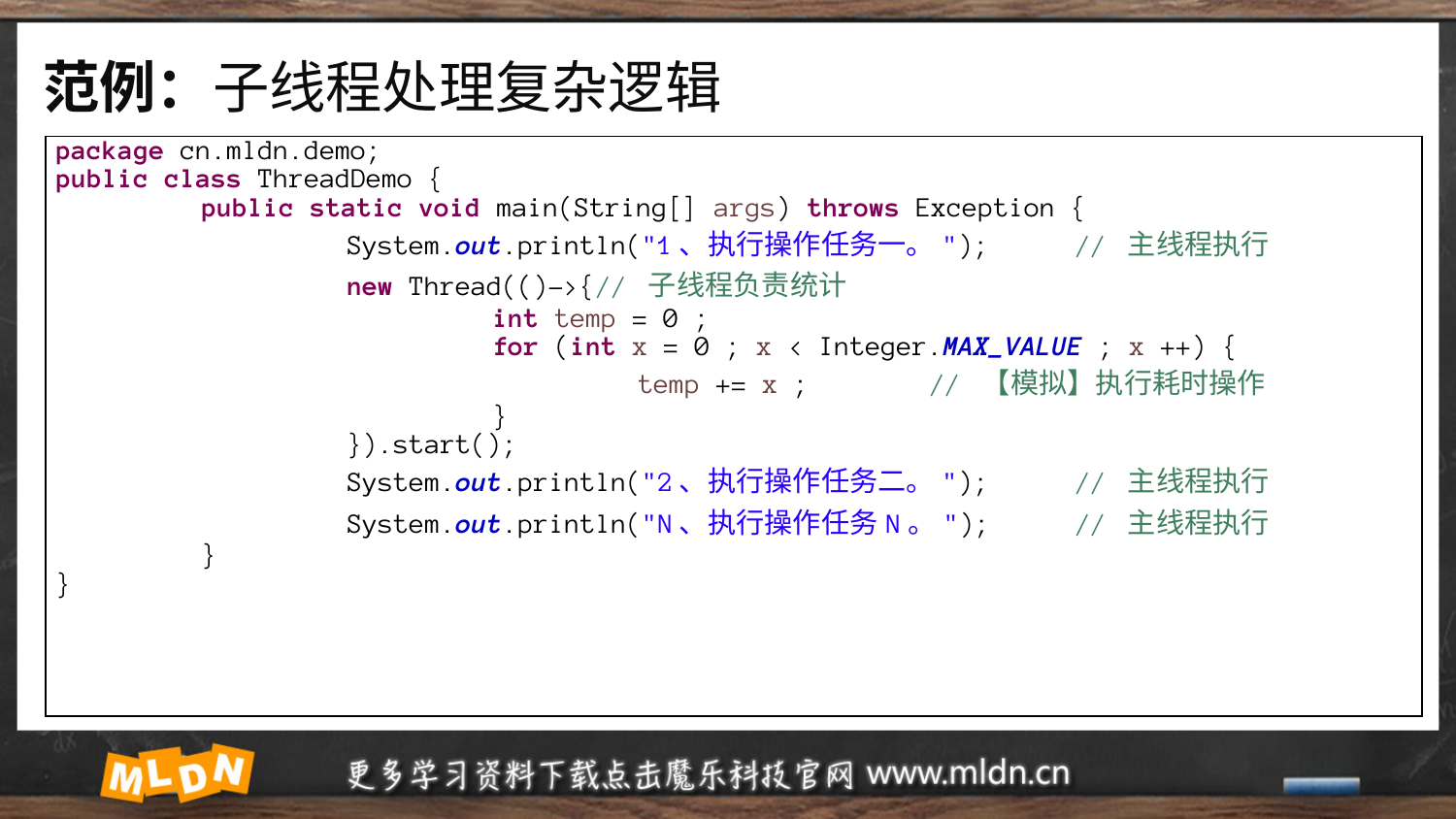

# 范例：子线程处理复杂逻辑
| package cn.mldn.demo; public class ThreadDemo { public static void main(String[] args) throws Exception { System.out.println("1、执行操作任务一。"); // 主线程执行 new Thread(()->{// 子线程负责统计 int temp = 0 ; for (int x = 0 ; x < Integer.MAX\_VALUE ; x ++) { temp += x ; // 【模拟】执行耗时操作 } }).start(); System.out.println("2、执行操作任务二。"); // 主线程执行 System.out.println("N、执行操作任务N。"); // 主线程执行 } } |
| --- |